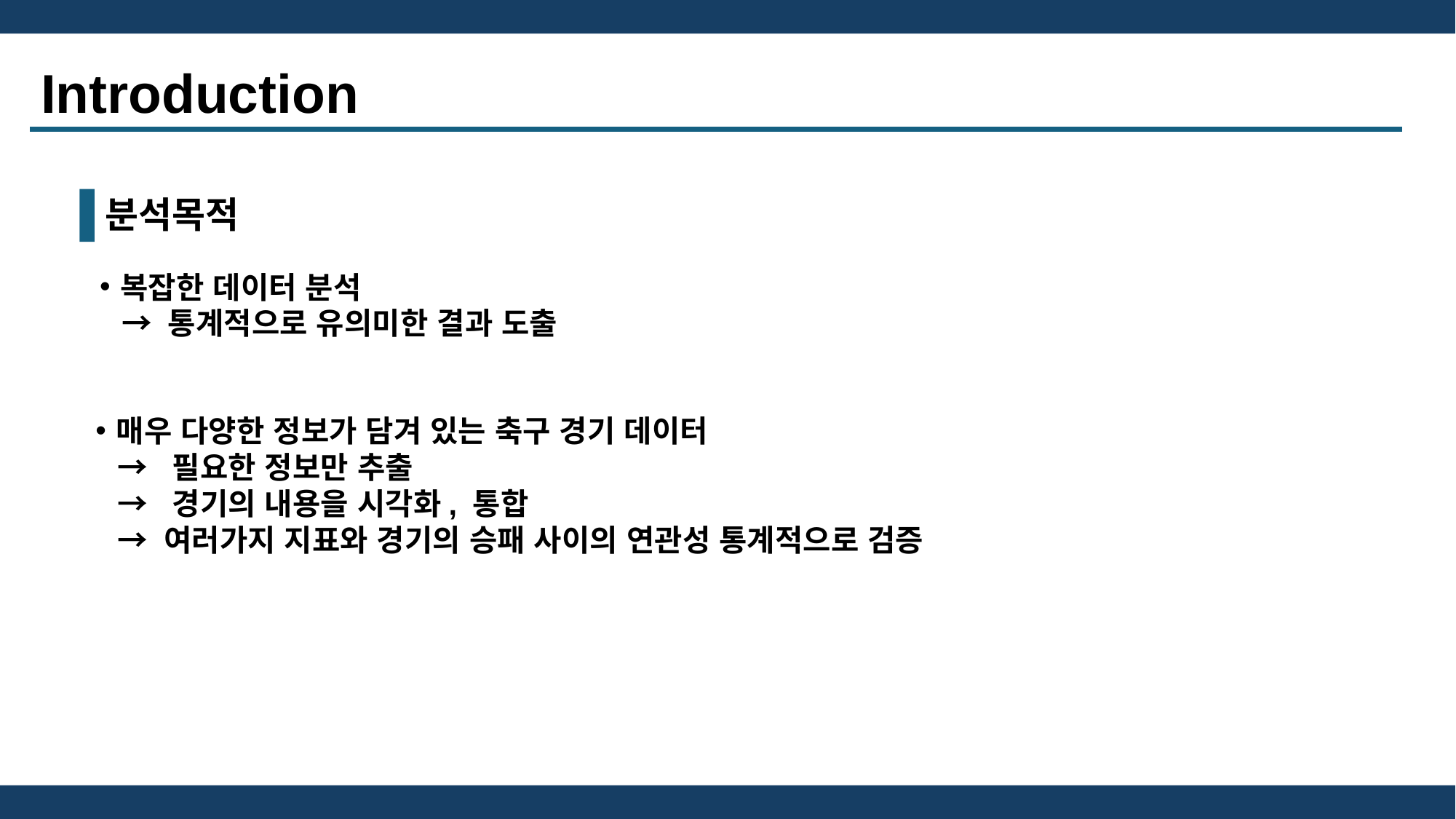

Introduction
분석목적

복잡한 데이터 분석
→ 통계적으로 유의미한 결과 도출
매우 다양한 정보가 담겨 있는 축구 경기 데이터
→  필요한 정보만 추출
→  경기의 내용을 시각화, 통합
→ 여러가지 지표와 경기의 승패 사이의 연관성 통계적으로 검증